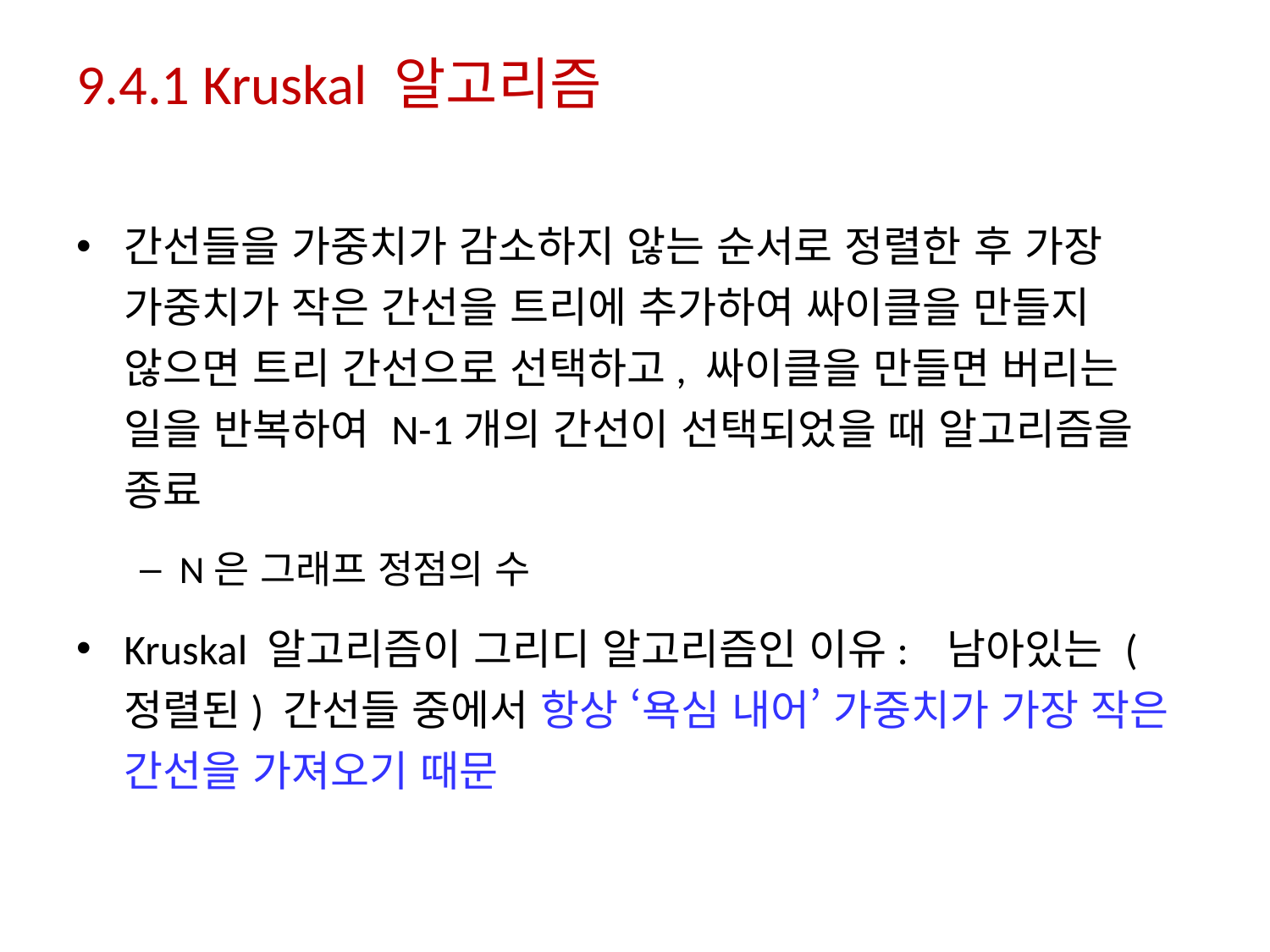

# 9.4.1 Kruskal 알고리즘
간선들을 가중치가 감소하지 않는 순서로 정렬한 후 가장 가중치가 작은 간선을 트리에 추가하여 싸이클을 만들지 않으면 트리 간선으로 선택하고, 싸이클을 만들면 버리는 일을 반복하여 N-1개의 간선이 선택되었을 때 알고리즘을 종료
N은 그래프 정점의 수
Kruskal 알고리즘이 그리디 알고리즘인 이유:   남아있는 (정렬된) 간선들 중에서 항상 ‘욕심 내어’ 가중치가 가장 작은 간선을 가져오기 때문